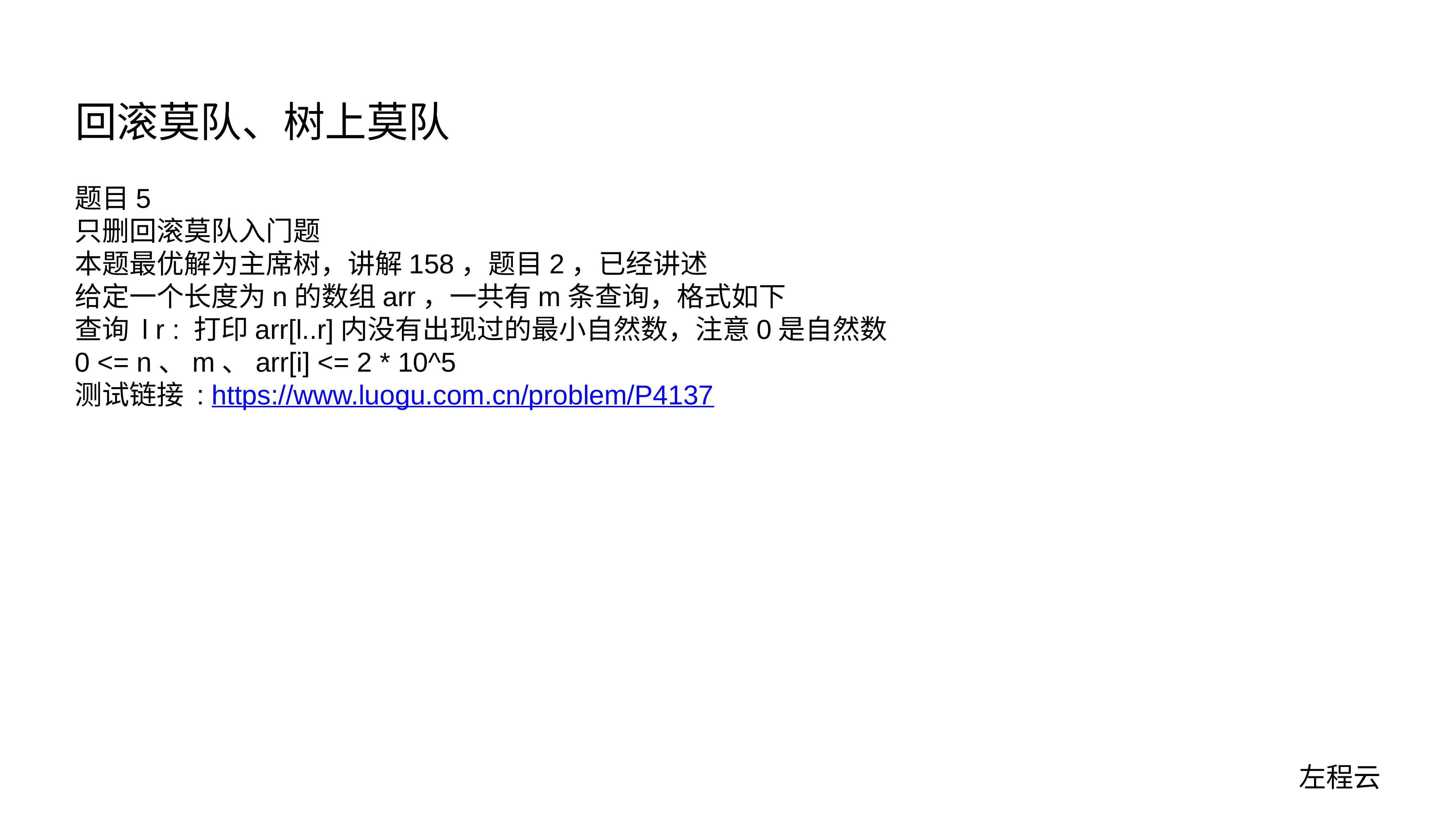

# 回滚莫队、树上莫队
题目5
只删回滚莫队入门题
本题最优解为主席树，讲解158，题目2，已经讲述
给定一个长度为n的数组arr，一共有m条查询，格式如下
查询 l r : 打印arr[l..r]内没有出现过的最小自然数，注意0是自然数
0 <= n、m、arr[i] <= 2 * 10^5
测试链接 : https://www.luogu.com.cn/problem/P4137

左程云